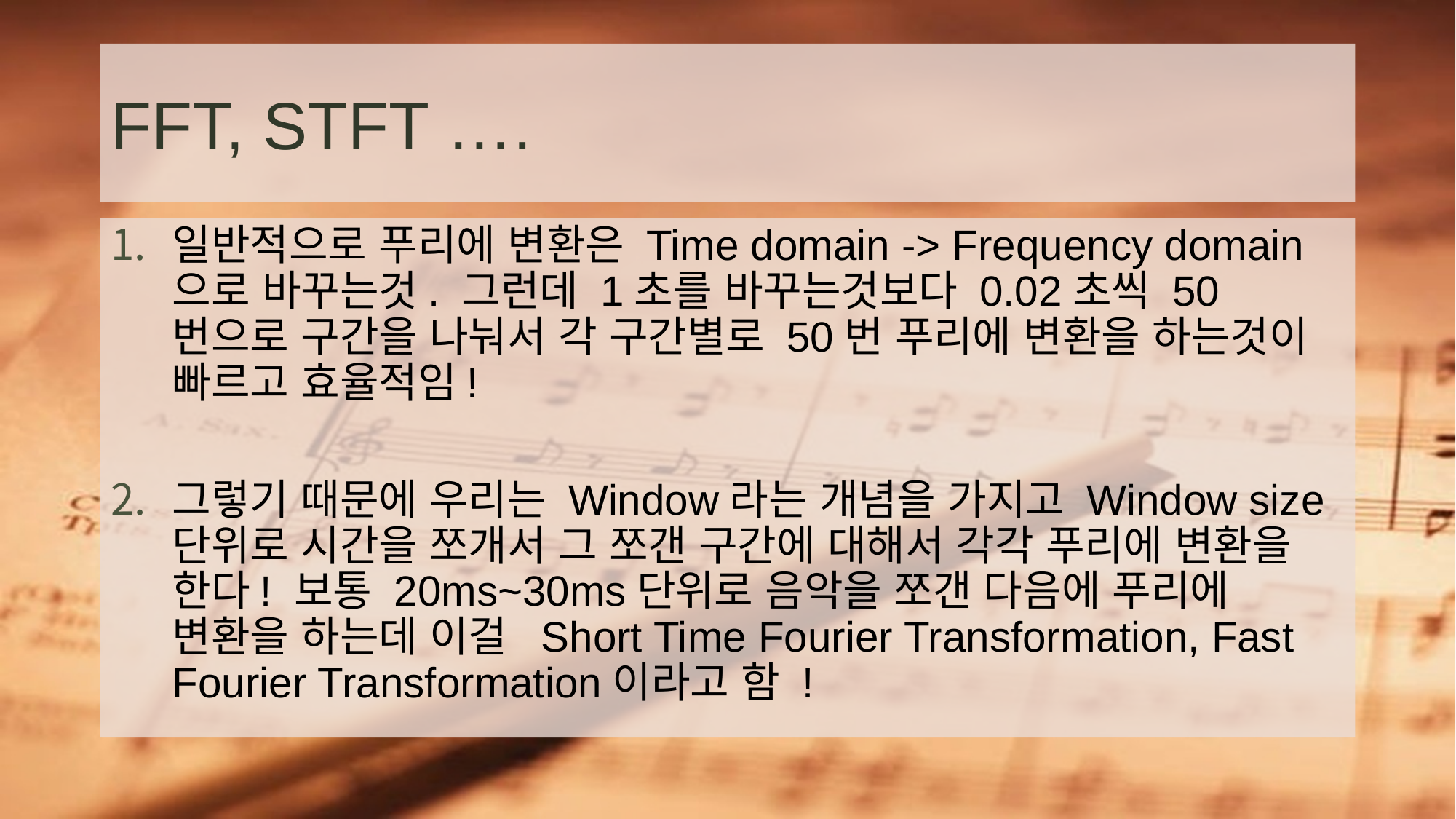

# FFT, STFT ….
일반적으로 푸리에 변환은 Time domain -> Frequency domain으로 바꾸는것. 그런데 1초를 바꾸는것보다 0.02초씩 50번으로 구간을 나눠서 각 구간별로 50번 푸리에 변환을 하는것이 빠르고 효율적임!

그렇기 때문에 우리는 Window라는 개념을 가지고 Window size단위로 시간을 쪼개서 그 쪼갠 구간에 대해서 각각 푸리에 변환을 한다! 보통 20ms~30ms단위로 음악을 쪼갠 다음에 푸리에 변환을 하는데 이걸  Short Time Fourier Transformation, Fast Fourier Transformation이라고 함 !